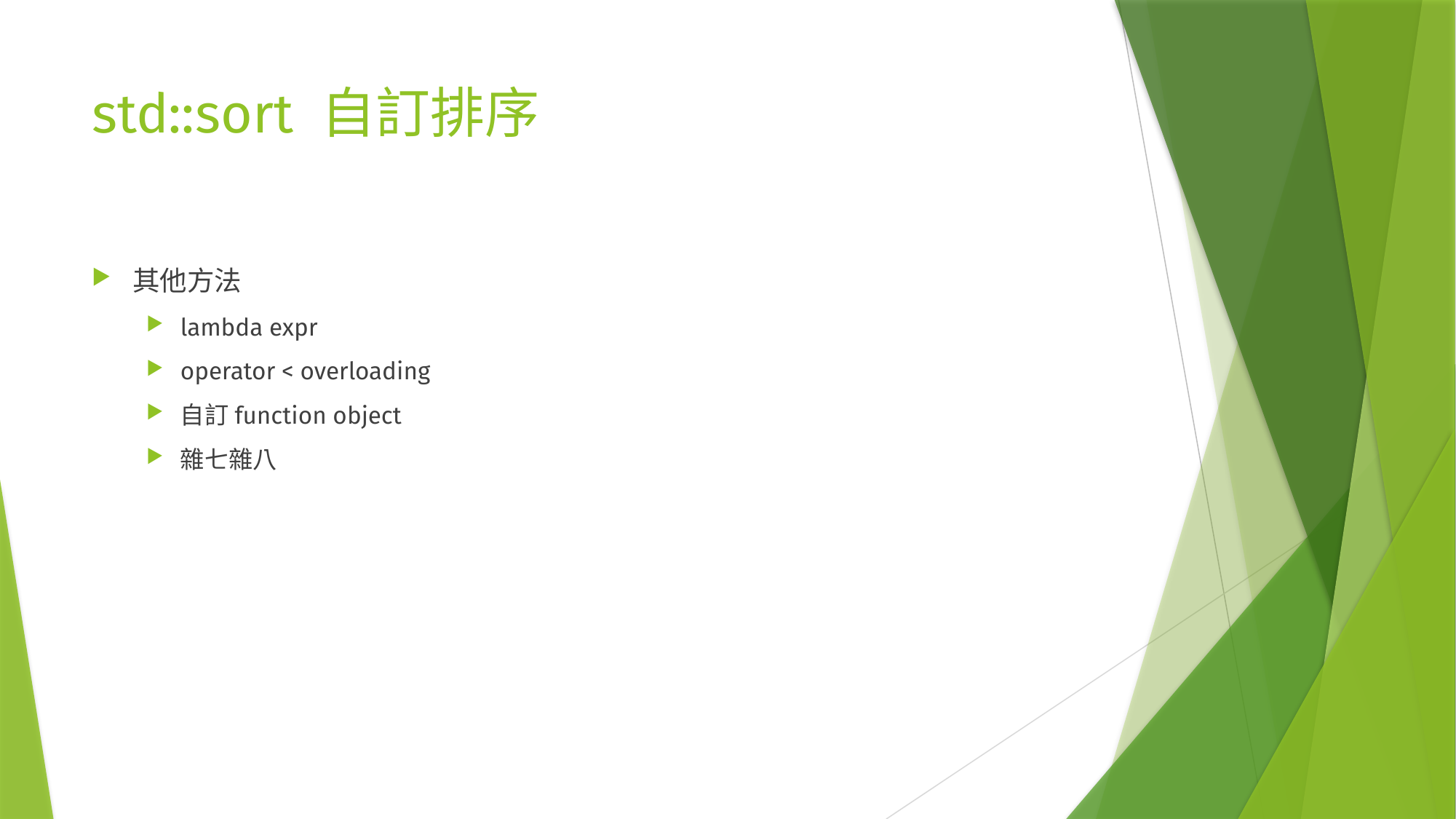

# std::sort 自訂排序
其他方法
lambda expr
operator < overloading
自訂function object
雜七雜八